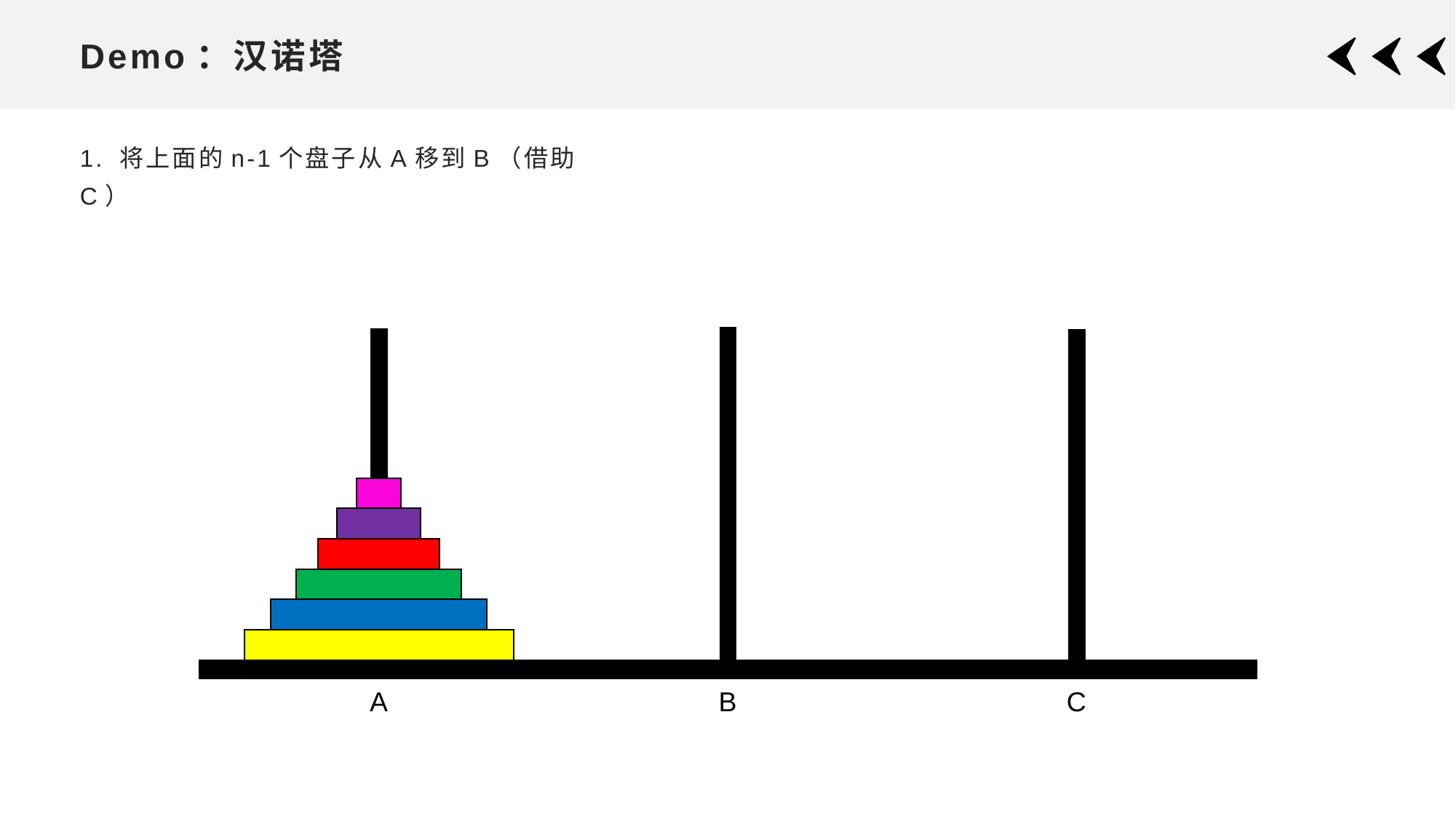

# Demo：汉诺塔
1. 将上面的n-1个盘子从A移到B（借助C）

A
B
C